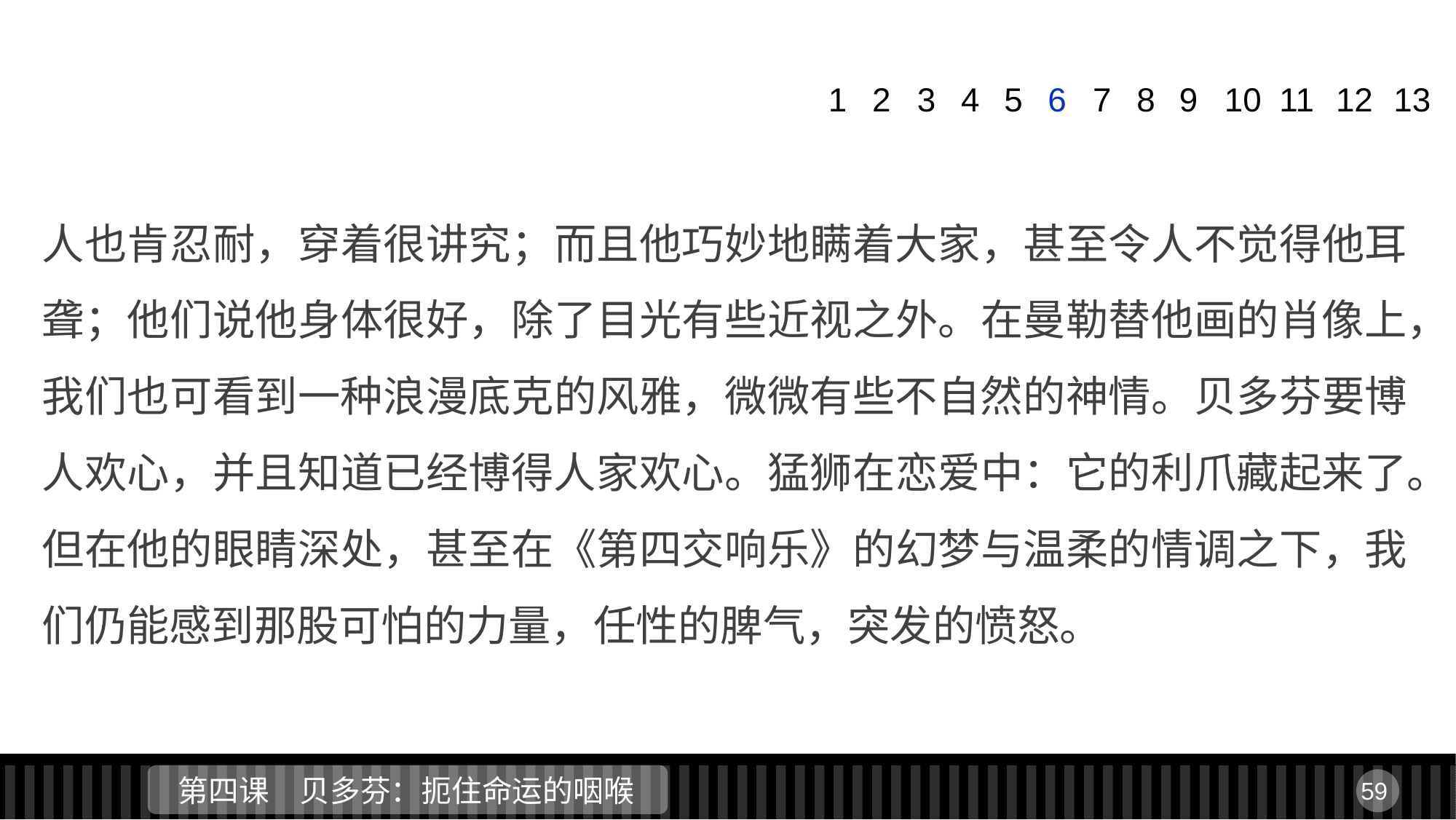

1
2
3
4
5
6
7
8
9
11
12
13
10
人也肯忍耐，穿着很讲究；而且他巧妙地瞒着大家，甚至令人不觉得他耳聋；他们说他身体很好，除了目光有些近视之外。在曼勒替他画的肖像上，我们也可看到一种浪漫底克的风雅，微微有些不自然的神情。贝多芬要博人欢心，并且知道已经博得人家欢心。猛狮在恋爱中：它的利爪藏起来了。但在他的眼睛深处，甚至在《第四交响乐》的幻梦与温柔的情调之下，我们仍能感到那股可怕的力量，任性的脾气，突发的愤怒。